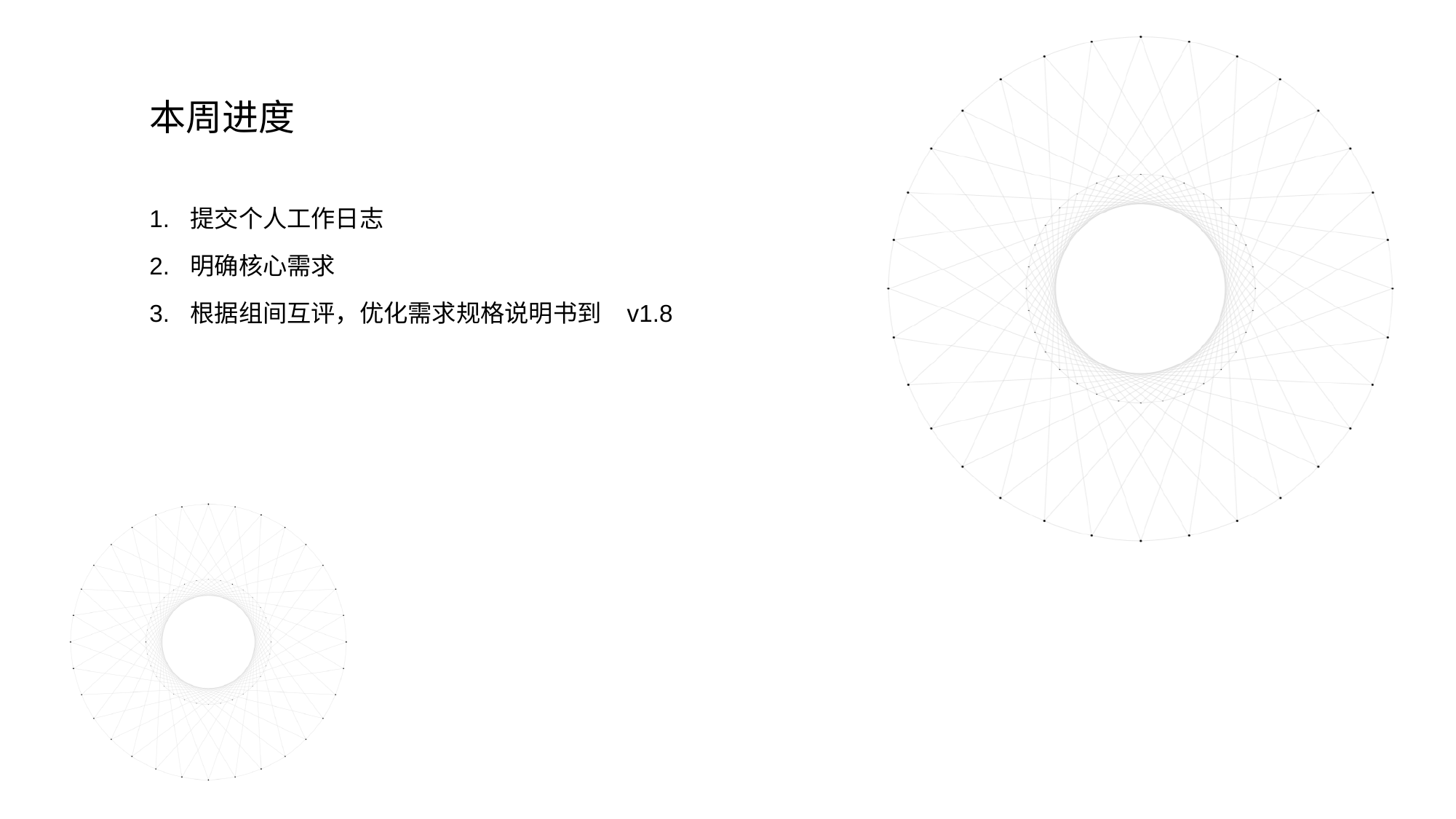

本周进度
提交个人工作日志
明确核心需求
根据组间互评，优化需求规格说明书到	v1.8